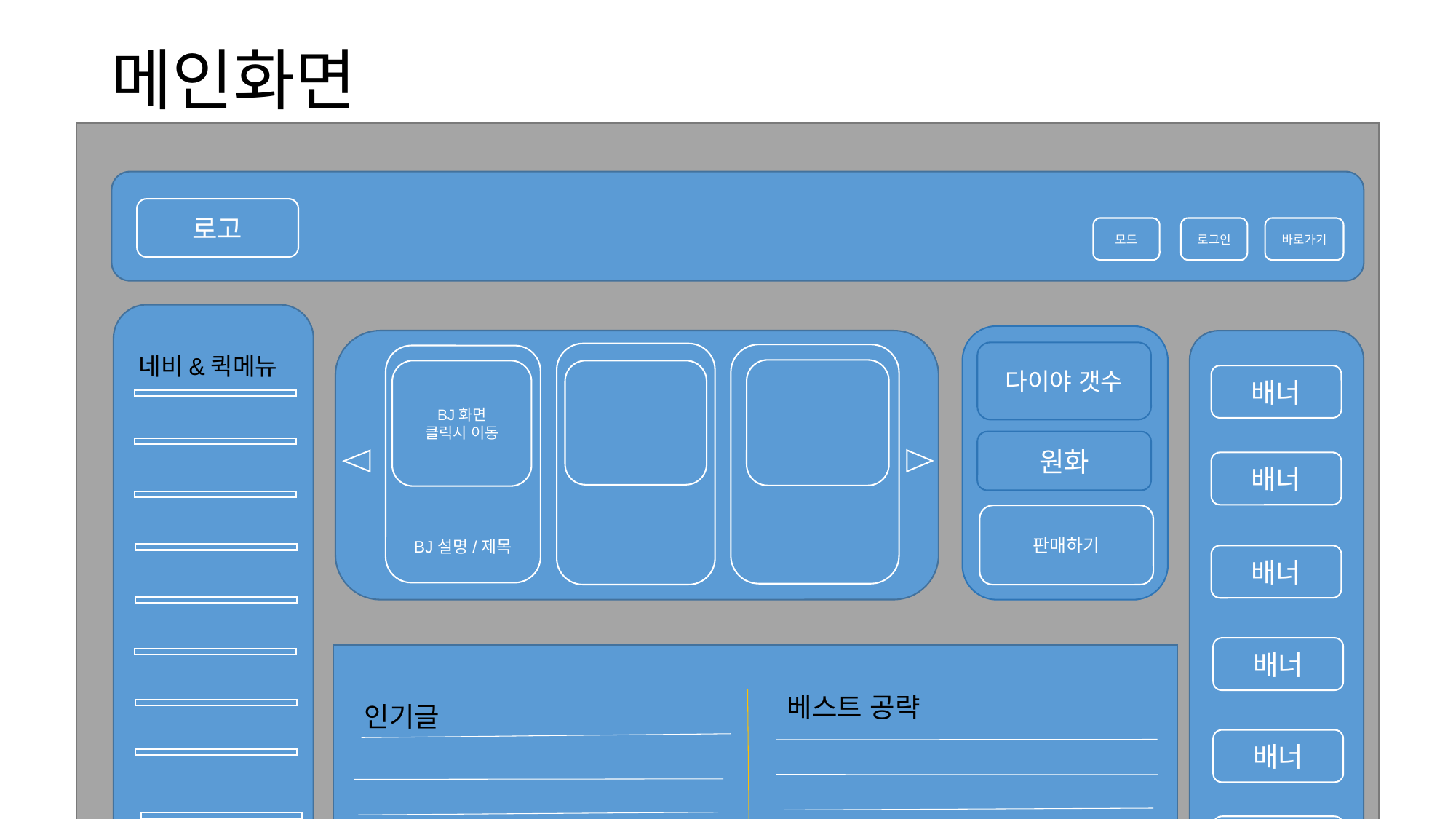

# 메인화면

로고

모드
로그인
바로가기

다이야 갯수

네비&퀵메뉴

BJ설명/제목

BJ화면
클릭시 이동

배너

원화

배너

판매하기

배너

배너

베스트 공략
인기글

배너

배너

배너

실시간 파티원 모집
공지사항&업데이트

푸터